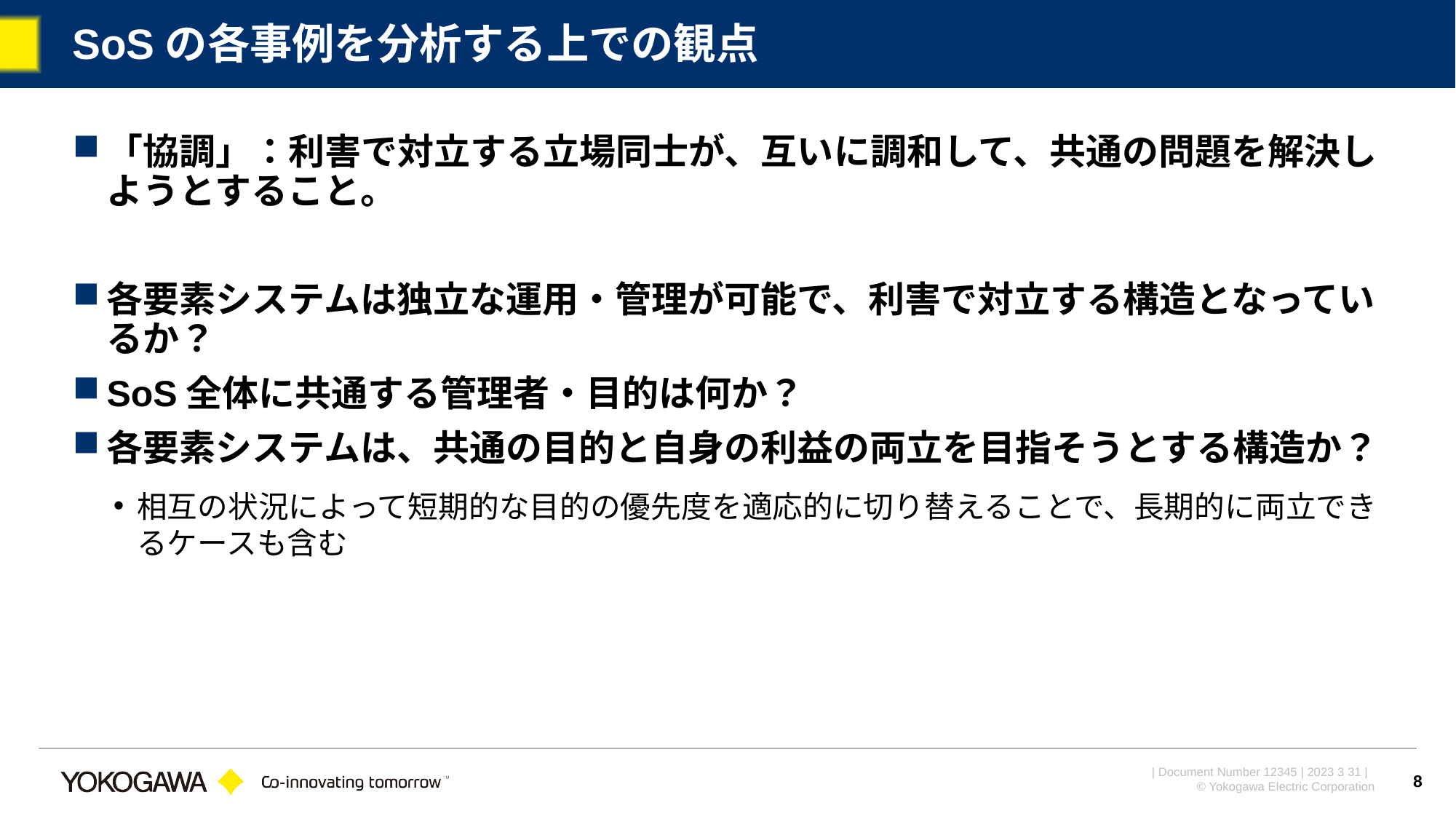

# SoSの各事例を分析する上での観点
「協調」：利害で対立する立場同士が、互いに調和して、共通の問題を解決しようとすること。

各要素システムは独立な運用・管理が可能で、利害で対立する構造となっているか？
SoS全体に共通する管理者・目的は何か？
各要素システムは、共通の目的と自身の利益の両立を目指そうとする構造か？
相互の状況によって短期的な目的の優先度を適応的に切り替えることで、長期的に両立できるケースも含む
8